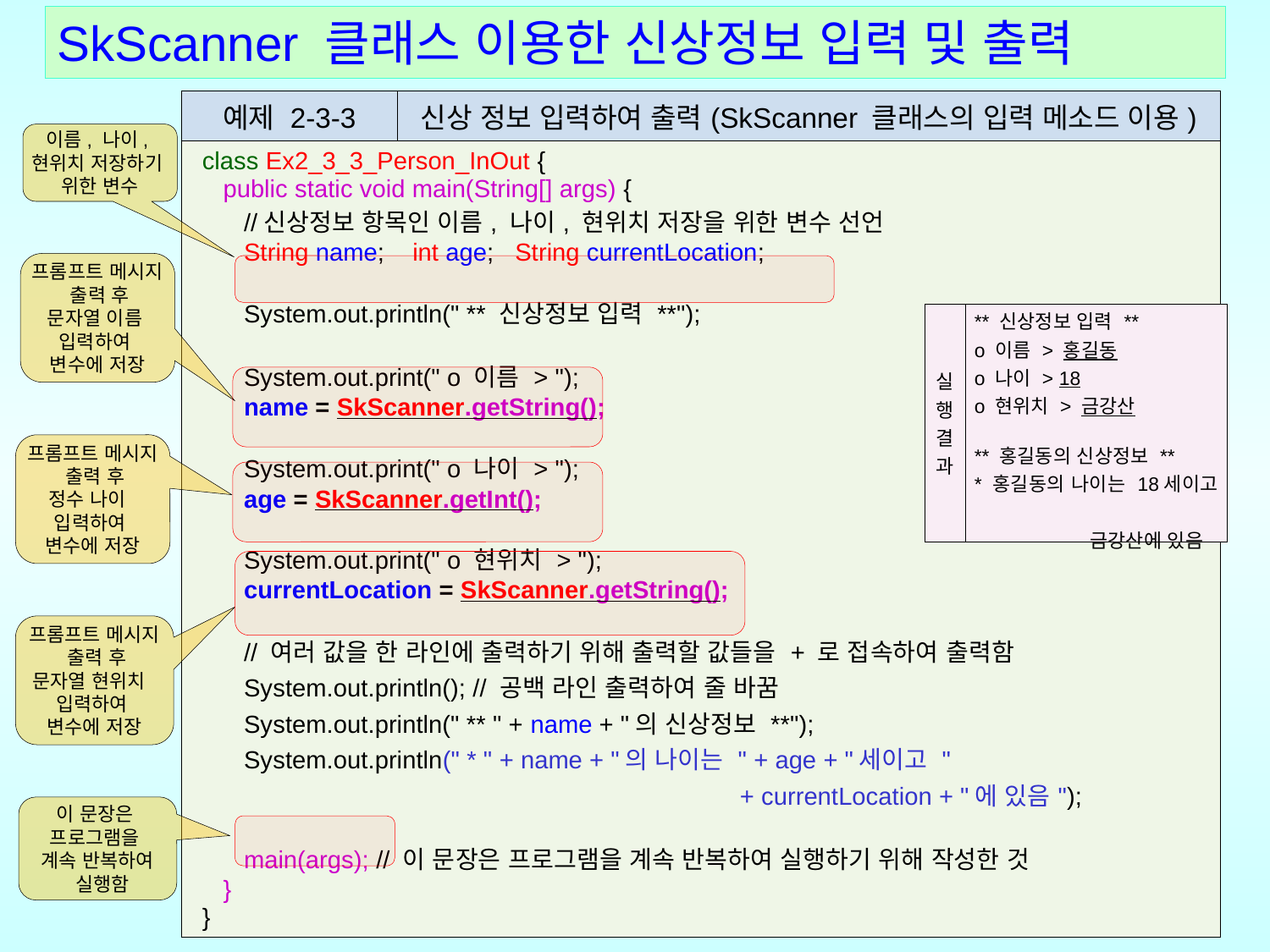

SkScanner 클래스 이용한 신상정보 입력 및 출력
| 예제 2-3-3 | 신상 정보 입력하여 출력(SkScanner 클래스의 입력 메소드 이용) |
| --- | --- |
| class Ex2\_3\_3\_Person\_InOut { public static void main(String[] args) { //신상정보 항목인 이름, 나이, 현위치 저장을 위한 변수 선언 String name; int age; String currentLocation; System.out.println(" \*\* 신상정보 입력 \*\*"); System.out.print(" o 이름 > "); name = SkScanner.getString(); System.out.print(" o 나이 > "); age = SkScanner.getInt(); System.out.print(" o 현위치 > "); currentLocation = SkScanner.getString(); // 여러 값을 한 라인에 출력하기 위해 출력할 값들을 + 로 접속하여 출력함 System.out.println(); // 공백 라인 출력하여 줄 바꿈 System.out.println(" \*\* " + name + "의 신상정보 \*\*"); System.out.println(" \* " + name + "의 나이는 " + age + "세이고 " + currentLocation + "에 있음"); main(args); // 이 문장은 프로그램을 계속 반복하여 실행하기 위해 작성한 것 } } |  |
이름, 나이,
현위치 저장하기
위한 변수
프롬프트 메시지
 출력 후
문자열 이름
입력하여
변수에 저장

| 실행결과 | \*\* 신상정보 입력 \*\* o 이름 > 홍길동 o 나이 > 18 o 현위치 > 금강산 \*\* 홍길동의 신상정보 \*\* \* 홍길동의 나이는 18세이고 금강산에 있음 |
| --- | --- |

프롬프트 메시지
 출력 후
정수 나이
입력하여
변수에 저장

프롬프트 메시지
 출력 후
문자열 현위치
입력하여
변수에 저장
이 문장은
프로그램을
계속 반복하여
 실행함